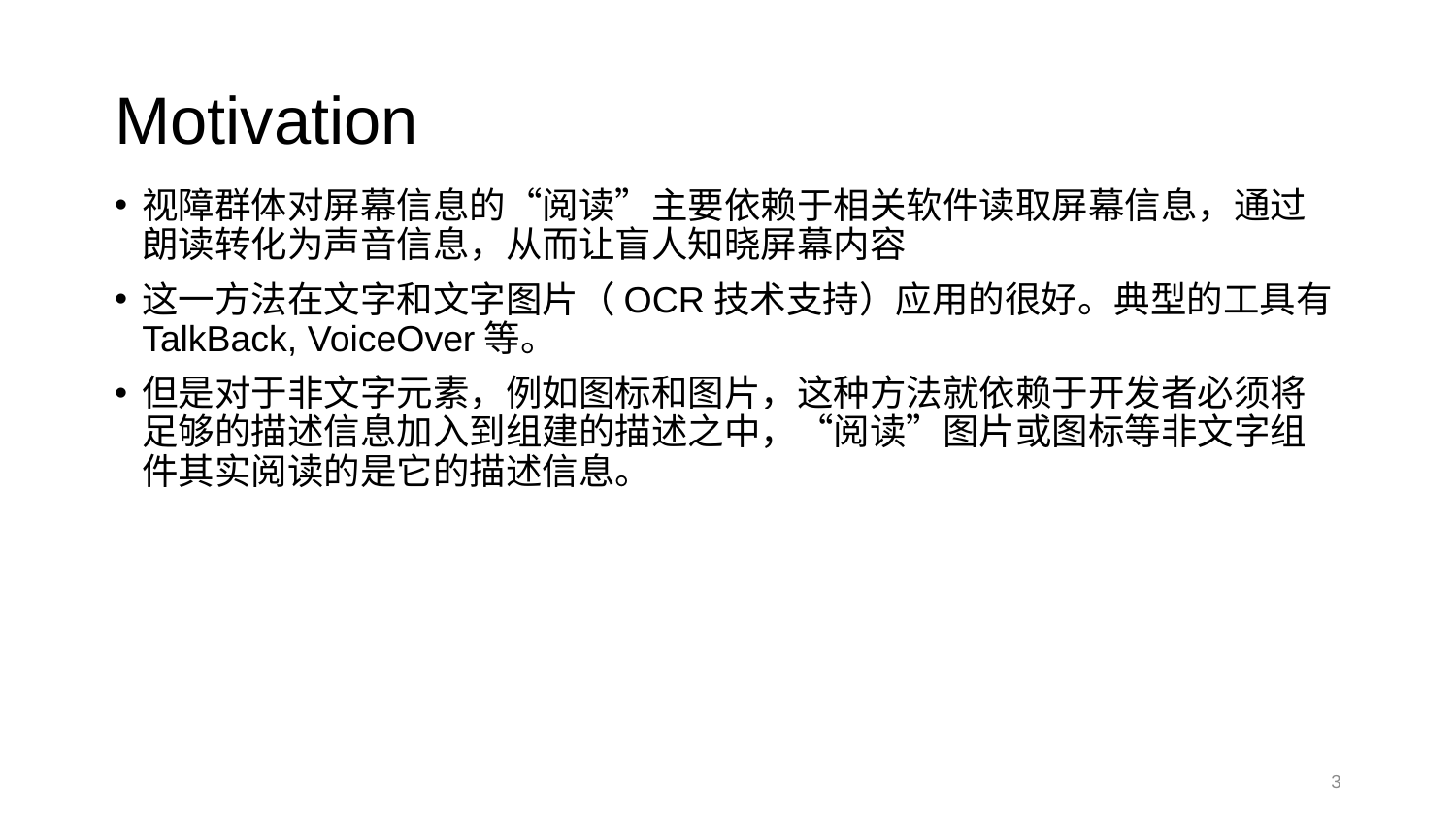

# Motivation
视障群体对屏幕信息的“阅读”主要依赖于相关软件读取屏幕信息，通过朗读转化为声音信息，从而让盲人知晓屏幕内容
这一方法在文字和文字图片（OCR技术支持）应用的很好。典型的工具有TalkBack, VoiceOver等。
但是对于非文字元素，例如图标和图片，这种方法就依赖于开发者必须将足够的描述信息加入到组建的描述之中，“阅读”图片或图标等非文字组件其实阅读的是它的描述信息。
3